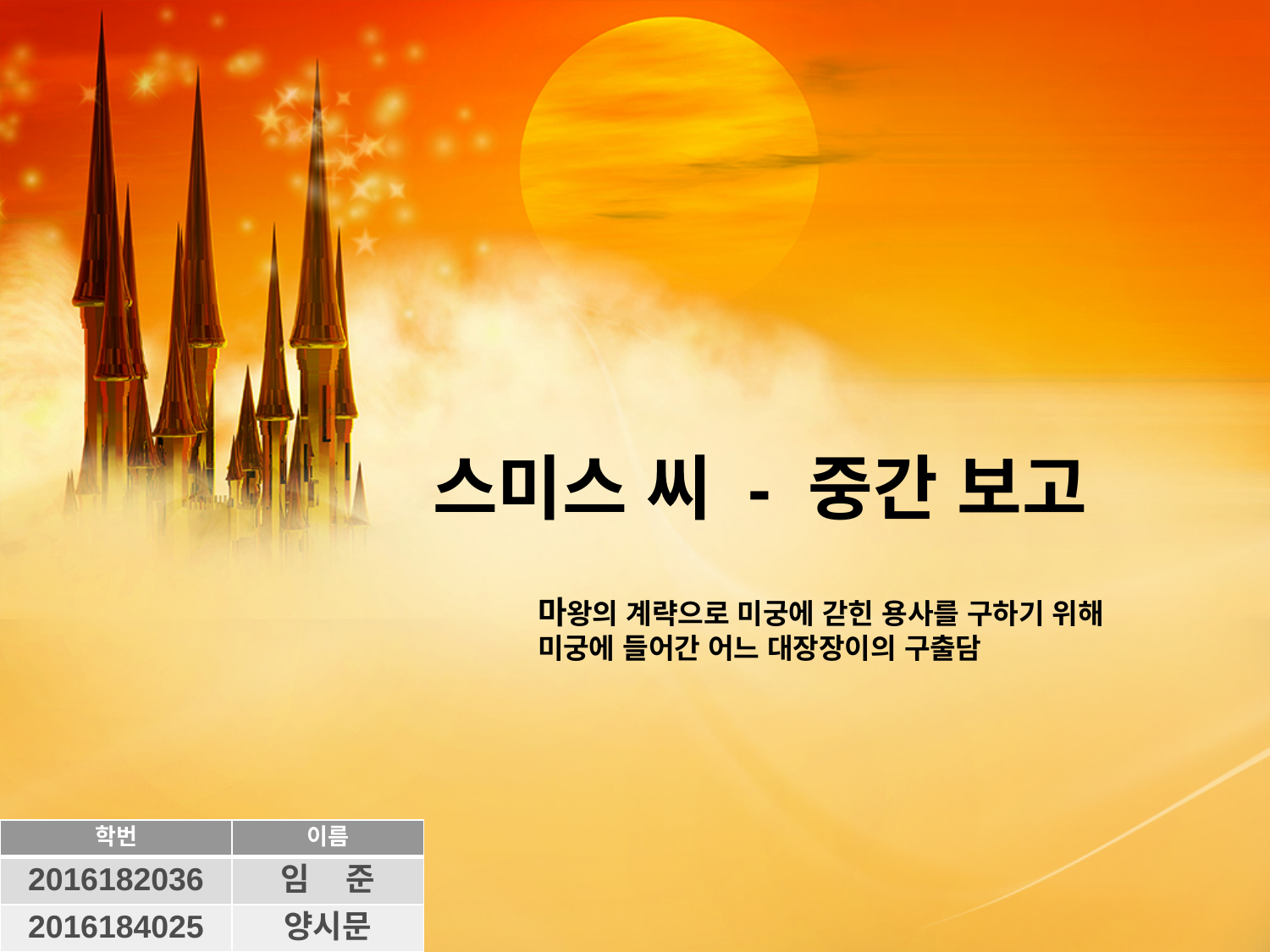

# 스미스 씨 - 중간 보고
마왕의 계략으로 미궁에 갇힌 용사를 구하기 위해 미궁에 들어간 어느 대장장이의 구출담

| 학번 | 이름 |
| --- | --- |
| 2016182036 | 임 준 |
| 2016184025 | 양시문 |